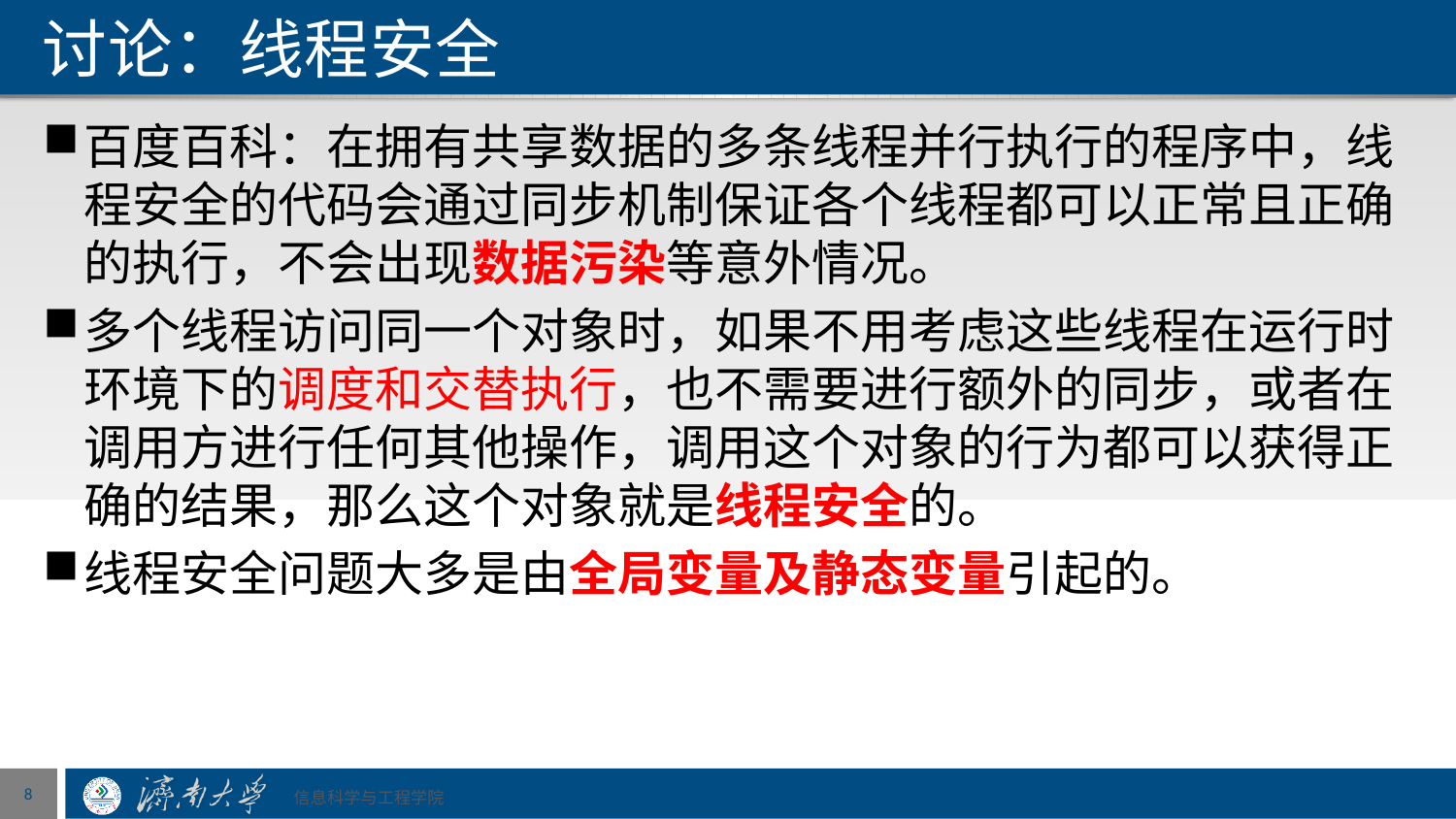

# 讨论：线程安全
百度百科：在拥有共享数据的多条线程并行执行的程序中，线程安全的代码会通过同步机制保证各个线程都可以正常且正确的执行，不会出现数据污染等意外情况。
多个线程访问同一个对象时，如果不用考虑这些线程在运行时环境下的调度和交替执行，也不需要进行额外的同步，或者在调用方进行任何其他操作，调用这个对象的行为都可以获得正确的结果，那么这个对象就是线程安全的。
线程安全问题大多是由全局变量及静态变量引起的。